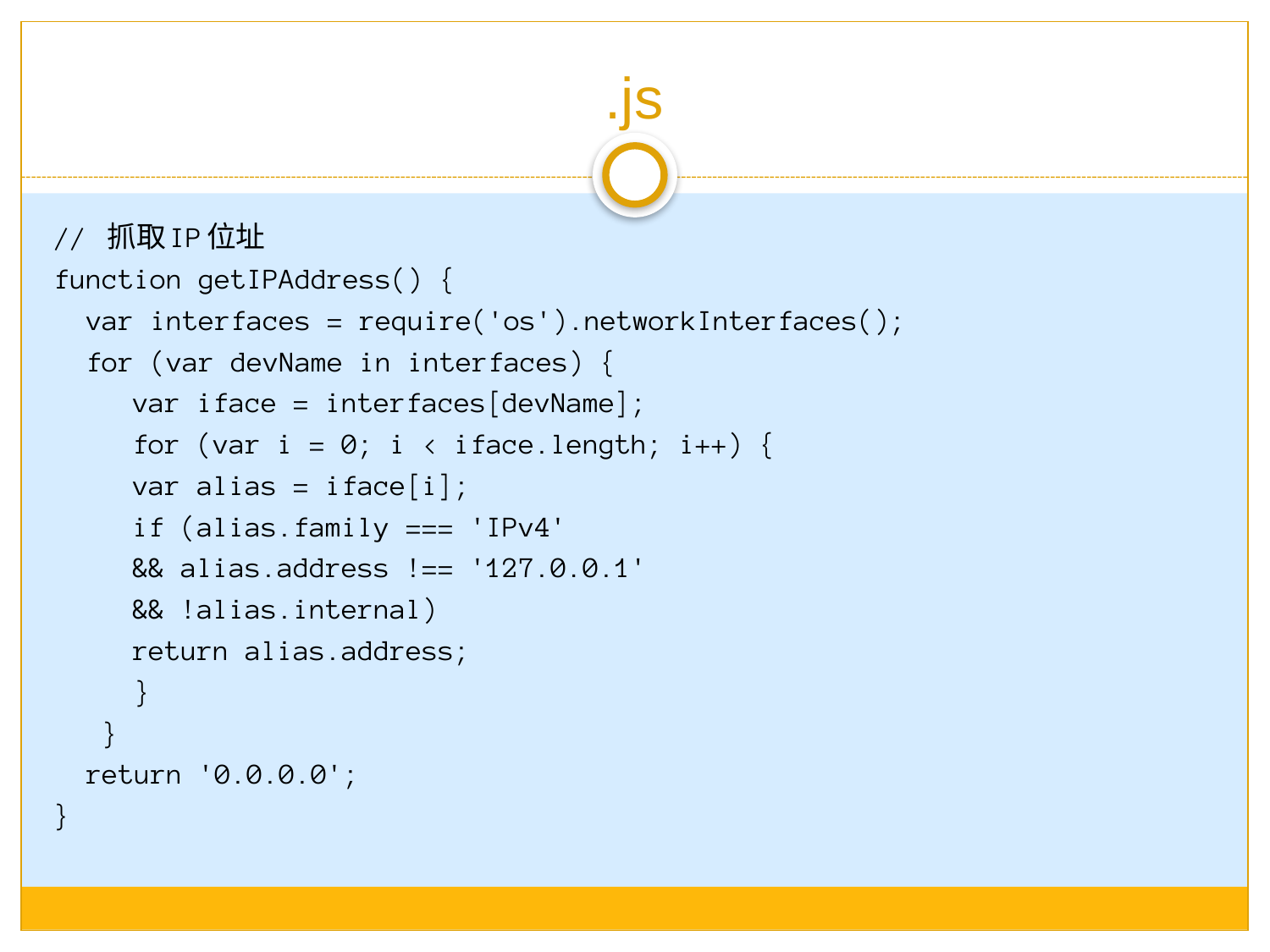

# .js
// 抓取IP位址
function getIPAddress() {
  var interfaces = require('os').networkInterfaces();
  for (var devName in interfaces) {
	var iface = interfaces[devName];
	for (var i = 0; i < iface.length; i++) {
		var alias = iface[i];
		if (alias.family === 'IPv4'
		&& alias.address !== '127.0.0.1'
		&& !alias.internal)
	return alias.address;
     }
   }
  return '0.0.0.0';
}